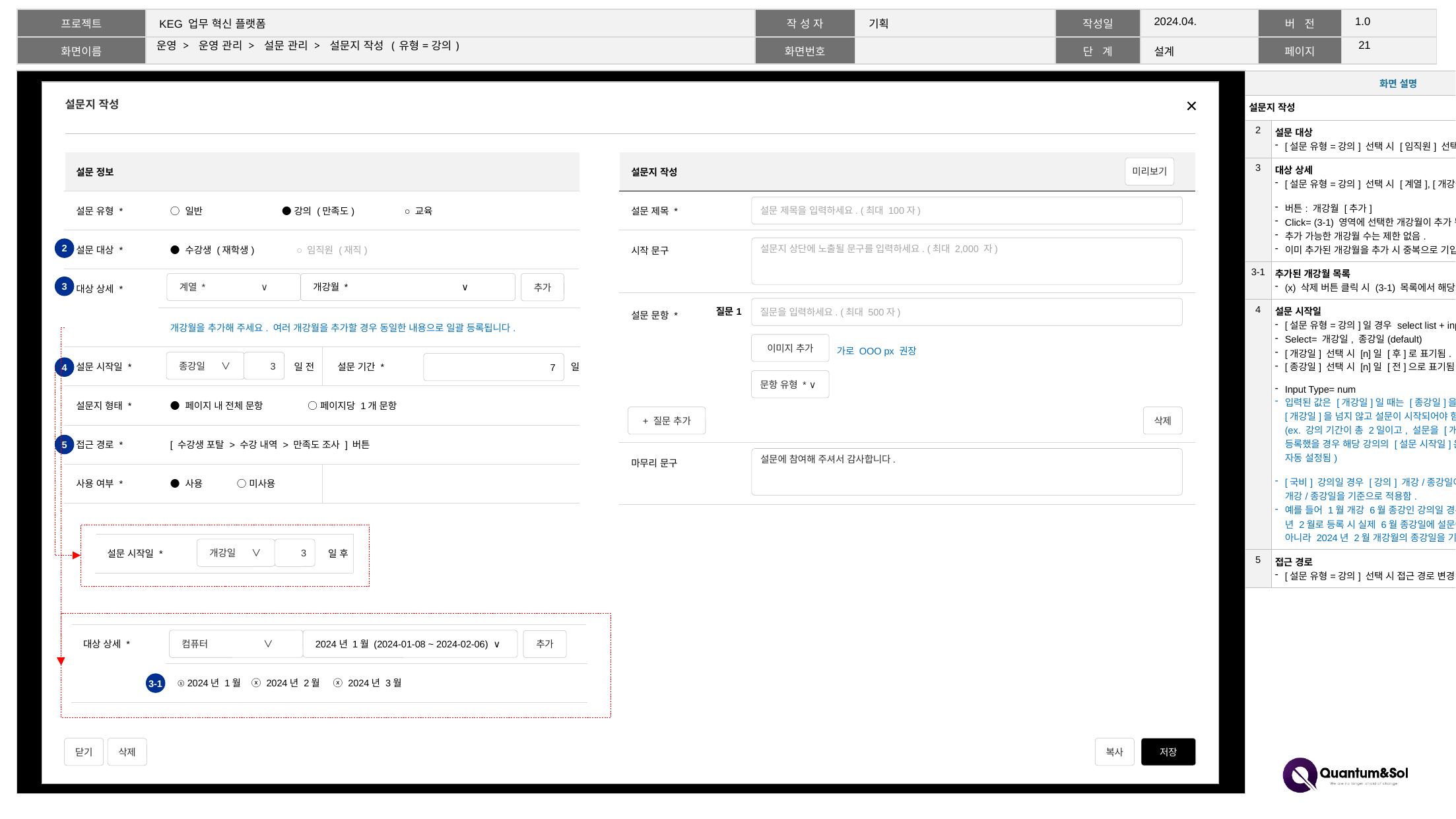

21

# 운영 > 운영 관리 > 설문 관리 > 설문지 작성 (유형=강의)
| 화면 설명 |  |
| --- | --- |
| 설문지 작성 |  |
| 2 | 설문 대상 [설문 유형=강의] 선택 시 [임직원] 선택 불가. |
| 3 | 대상 상세 [설문 유형=강의] 선택 시 [계열], [개강월] 필수 선택. 버튼: 개강월 [추가] Click= (3-1) 영역에 선택한 개강월이 추가 됨. 추가 가능한 개강월 수는 제한 없음. 이미 추가된 개강월을 추가 시 중복으로 기입 되지 않음. |
| 3-1 | 추가된 개강월 목록 (x) 삭제 버튼 클릭 시 (3-1) 목록에서 해당 개강월 제거. |
| 4 | 설문 시작일 [설문 유형=강의]일 경우 select list + input Select= 개강일, 종강일(default) [개강일] 선택 시 [n]일 [후]로 표기됨. [종강일] 선택 시 [n]일 [전]으로 표기됨. Input Type= num 입력된 값은 [개강일]일 때는 [종강일]을, [종강일]일 때는 [개강일]을 넘지 않고 설문이 시작되어야 함. (ex. 강의 기간이 총 2일이고, 설문을 [개강일] 이후 3일로 등록했을 경우 해당 강의의 [설문 시작일]은 강의 [종강일]로 자동 설정됨) [국비] 강의일 경우 [강의] 개강/종강일이 아닌 [개강월]의 개강/종강일을 기준으로 적용함. 예를 들어 1월 개강 6월 종강인 강의일 경우 [개강월]을 2024년 2월로 등록 시 실제 6월 종강일에 설문이 진행되는 것이이 아니라 2024년 2월 개강월의 종강일을 기준으로 설문을 진행함. |
| 5 | 접근 경로 [설문 유형=강의] 선택 시 접근 경로 변경 불가. |
설문지 작성
닫기
삭제
복사
저장
| 설문 정보 |  |  |  |  |
| --- | --- | --- | --- | --- |
| 설문 유형 \* | ○ 일반 ● 강의 (만족도) ○ 교육 |  |  |  |
| 설문 대상 \* | ● 수강생 (재학생) ○ 임직원 (재직) |  |  |  |
| 대상 상세 \* |  |  |  |  |
|  | 개강월을 추가해 주세요. 여러 개강월을 추가할 경우 동일한 내용으로 일괄 등록됩니다. |  |  |  |
| 설문 시작일 \* | 일 전 |  | 설문 기간 \* | 일 |
| 설문지 형태 \* | ● 페이지 내 전체 문항 ○ 페이지당 1개 문항 |  |  |  |
| 접근 경로 \* | [ 수강생 포탈 > 수강 내역 > 만족도 조사 ] 버튼 |  |  |  |
| 사용 여부 \* | ● 사용 ○ 미사용 |  |  |  |
| 설문지 작성 |  |  |  |
| --- | --- | --- | --- |
| 설문 제목 \* |  |  |  |
| 시작 문구 |  |  |  |
| 설문 문항 \* | 질문1 |  |  |
|  |  |  |  |
|  |  |  |  |
|  |  |  |  |
| 마무리 문구 |  |  |  |
미리보기
설문 제목을 입력하세요. (최대 100자)
설문지 상단에 노출될 문구를 입력하세요. (최대 2,000 자)
2
계열 *                     ∨
개강월 *                                           ∨
추가
3
질문을 입력하세요. (최대 500자)
이미지 추가
가로 OOO px 권장
종강일      ∨
3
7
4
문항 유형 * ∨
+ 질문 추가
삭제
5
설문에 참여해 주셔서 감사합니다.

| 설문 시작일 \* | 일 후 |  |
| --- | --- | --- |
개강일      ∨
3

| 대상 상세 \* |  |  |  |  |
| --- | --- | --- | --- | --- |
|  | ⓧ 2024년 1월 ⓧ 2024년 2월 ⓧ 2024년 3월 |  |  |  |
컴퓨터                     ∨
2024년 1월 (2024-01-08 ~ 2024-02-06)  ∨
추가
3-1